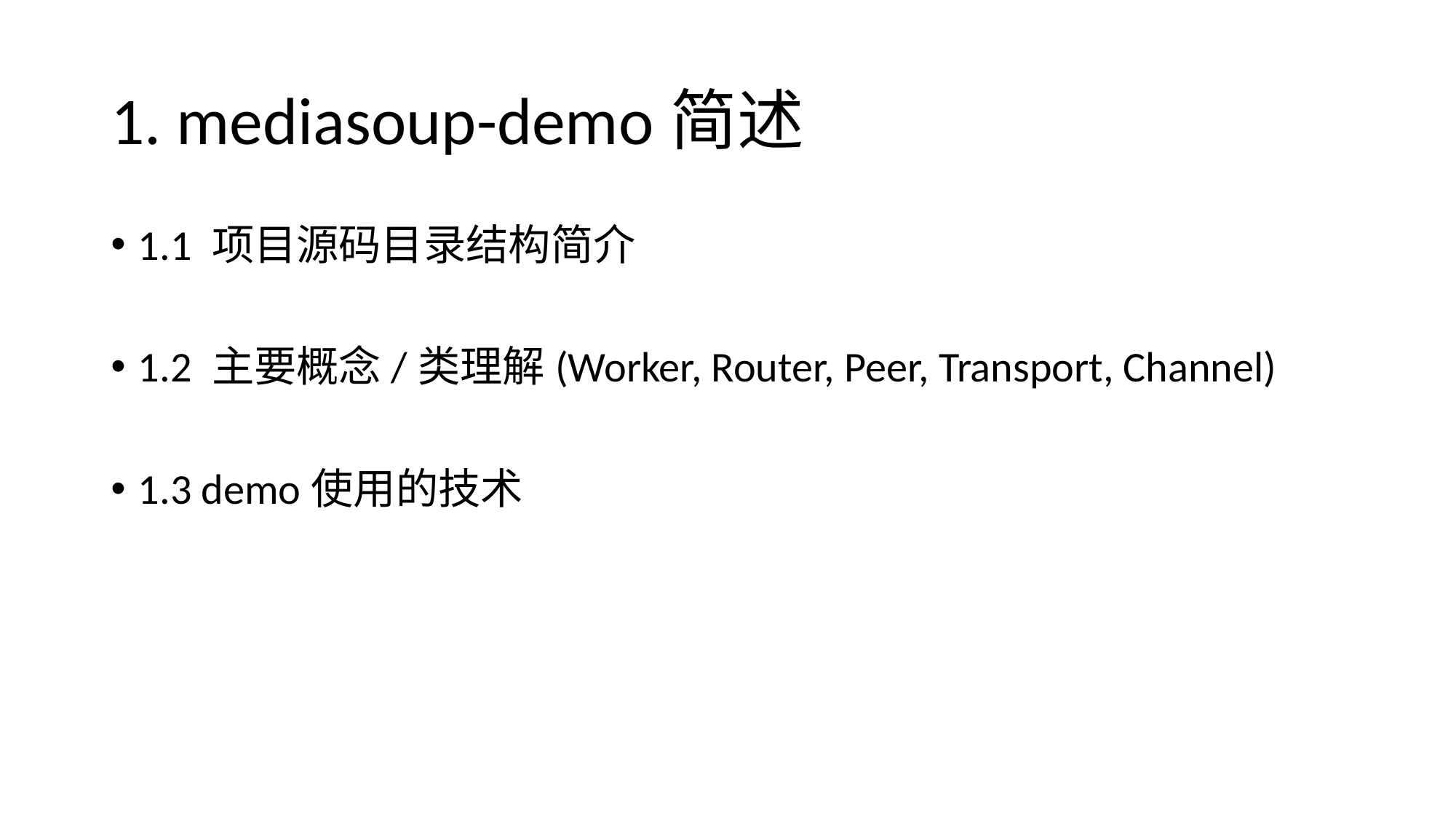

# 1. mediasoup-demo简述
1.1 项目源码目录结构简介

1.2 主要概念/类理解(Worker, Router, Peer, Transport, Channel)

1.3 demo使用的技术